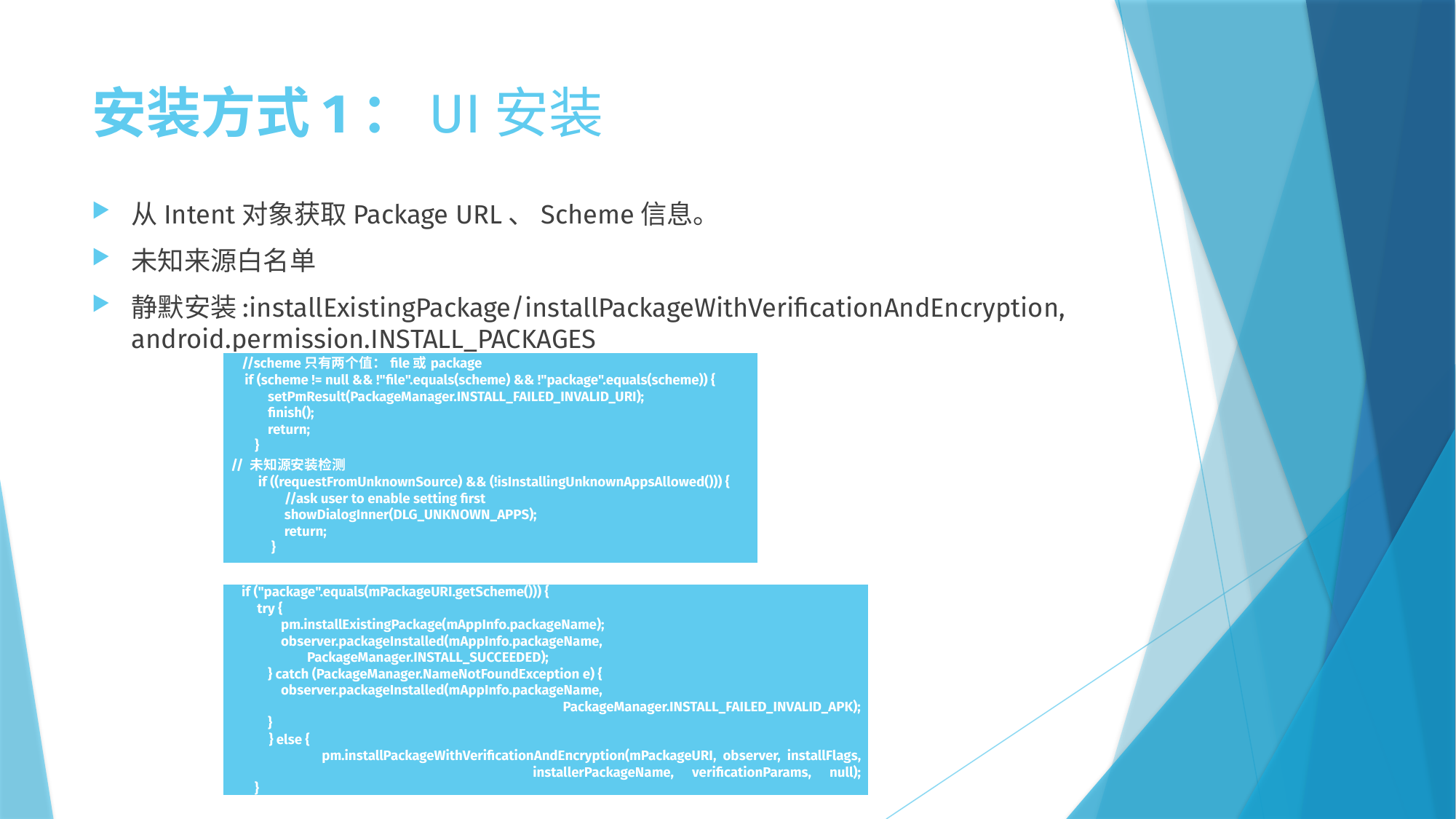

# 安装方式1：UI安装

从Intent对象获取Package URL、Scheme信息。
未知来源白名单
静默安装:installExistingPackage/installPackageWithVerificationAndEncryption, android.permission.INSTALL_PACKAGES
| //scheme只有两个值：file或package if (scheme != null && !"file".equals(scheme) && !"package".equals(scheme)) { setPmResult(PackageManager.INSTALL\_FAILED\_INVALID\_URI); finish(); return; } // 未知源安装检测 if ((requestFromUnknownSource) && (!isInstallingUnknownAppsAllowed())) { //ask user to enable setting first showDialogInner(DLG\_UNKNOWN\_APPS); return; } |
| --- |
| if ("package".equals(mPackageURI.getScheme())) { try { pm.installExistingPackage(mAppInfo.packageName); observer.packageInstalled(mAppInfo.packageName, PackageManager.INSTALL\_SUCCEEDED); } catch (PackageManager.NameNotFoundException e) { observer.packageInstalled(mAppInfo.packageName, PackageManager.INSTALL\_FAILED\_INVALID\_APK); } } else { pm.installPackageWithVerificationAndEncryption(mPackageURI, observer, installFlags, installerPackageName, verificationParams, null); } |
| --- |